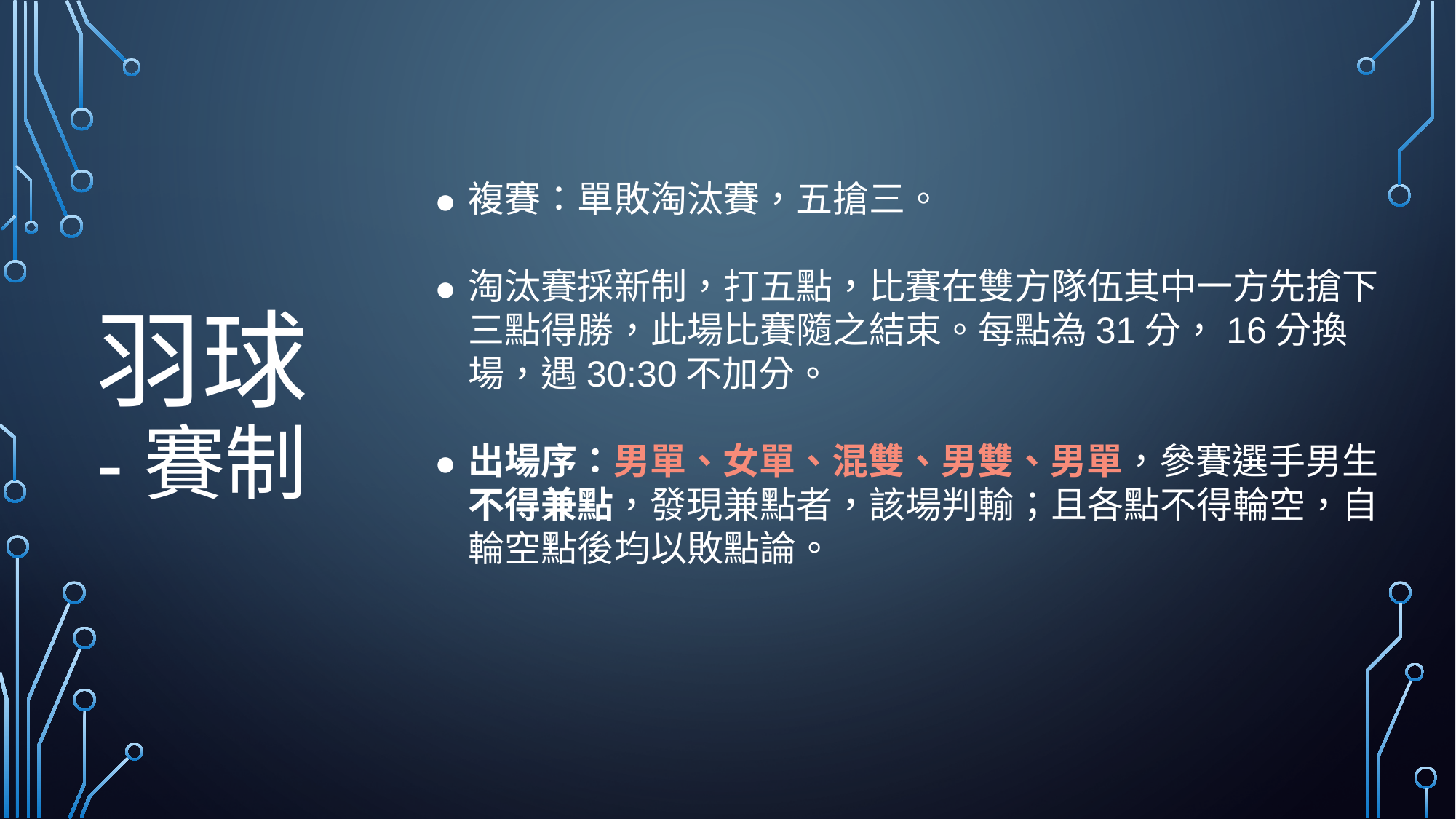

羽球
-賽制
複賽：單敗淘汰賽，五搶三。

淘汰賽採新制，打五點，比賽在雙方隊伍其中一方先搶下三點得勝，此場比賽隨之結束。每點為31分，16分換場，遇30:30不加分。

出場序：男單、女單、混雙、男雙、男單，參賽選手男生不得兼點，發現兼點者，該場判輸；且各點不得輪空，自輪空點後均以敗點論。